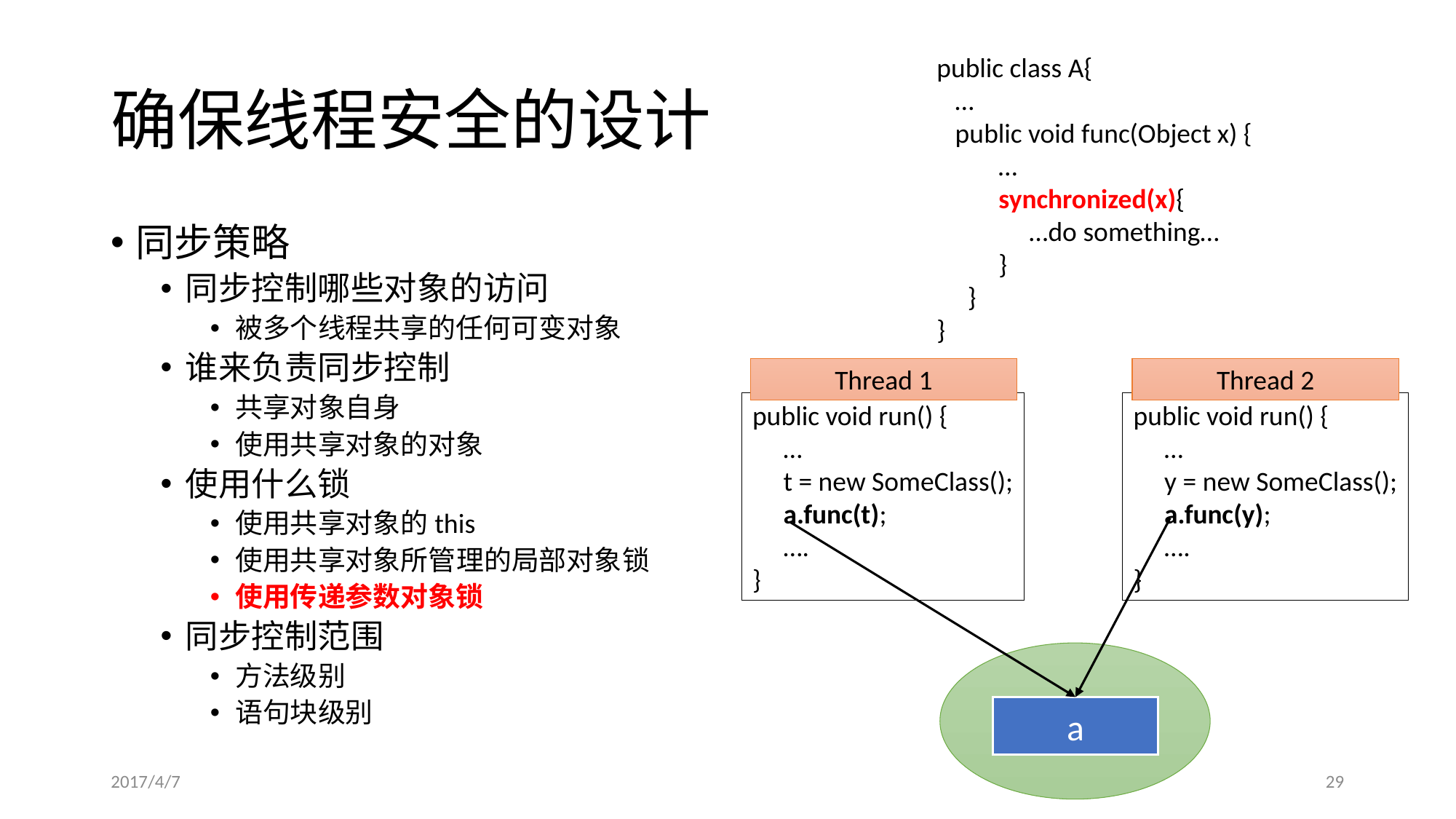

# 确保线程安全的设计
public class A{
   …
   public void func(Object x) {
          …
          synchronized(x){
               …do something…
          }
     }
}
同步策略
同步控制哪些对象的访问
被多个线程共享的任何可变对象
谁来负责同步控制
共享对象自身
使用共享对象的对象
使用什么锁
使用共享对象的this
使用共享对象所管理的局部对象锁
使用传递参数对象锁
同步控制范围
方法级别
语句块级别
Thread 1
Thread 2
public void run() {
     …
     t = new SomeClass();
     a.func(t);
     ….
}
public void run() {
     …
     y = new SomeClass();
     a.func(y);
     ….
}

a
2017/4/7
29